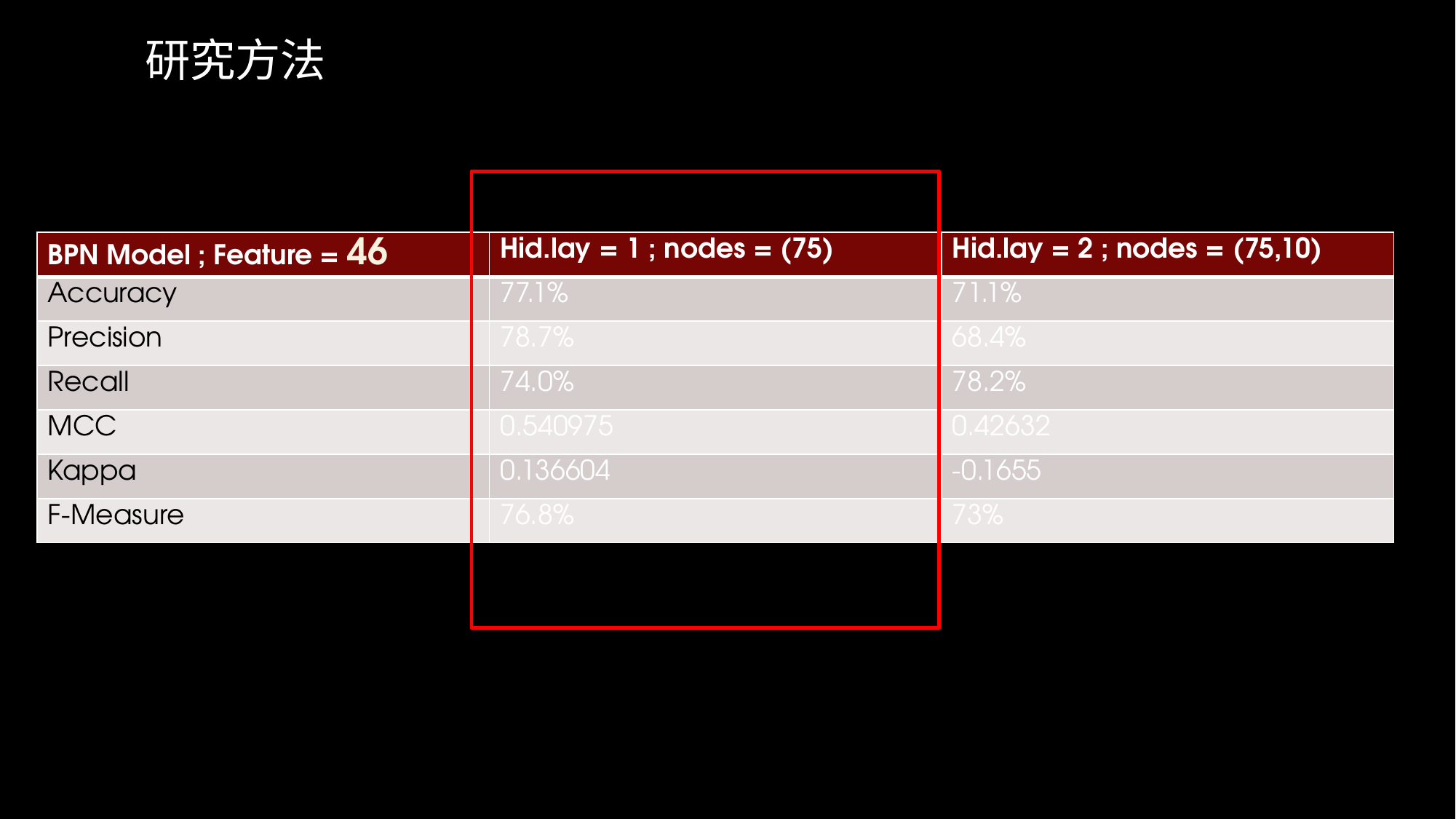

# 研究方法

| BPN Model ; Feature = 46 | Hid.lay = 1 ; nodes = (75) | Hid.lay = 2 ; nodes = (75,10) |
| --- | --- | --- |
| Accuracy | 77.1% | 71.1% |
| Precision | 78.7% | 68.4% |
| Recall | 74.0% | 78.2% |
| MCC | 0.540975 | 0.42632 |
| Kappa | 0.136604 | -0.1655 |
| F-Measure | 76.8% | 73% |